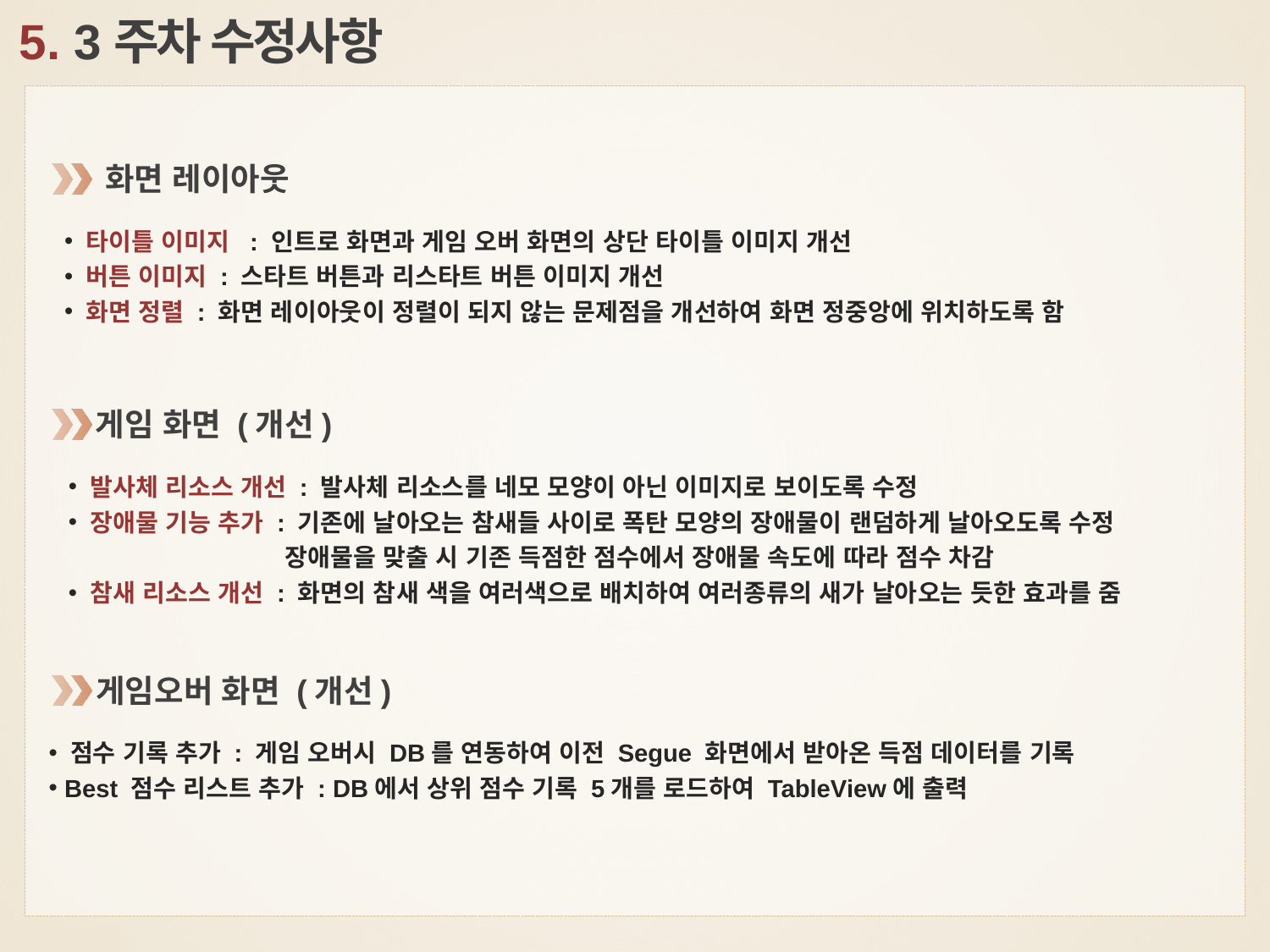

5. 3주차 수정사항

화면 레이아웃

 타이틀 이미지  : 인트로 화면과 게임 오버 화면의 상단 타이틀 이미지 개선
 버튼 이미지 : 스타트 버튼과 리스타트 버튼 이미지 개선
 화면 정렬 : 화면 레이아웃이 정렬이 되지 않는 문제점을 개선하여 화면 정중앙에 위치하도록 함
게임 화면 (개선)

 발사체 리소스 개선 : 발사체 리소스를 네모 모양이 아닌 이미지로 보이도록 수정
 장애물 기능 추가 : 기존에 날아오는 참새들 사이로 폭탄 모양의 장애물이 랜덤하게 날아오도록 수정
	            장애물을 맞출 시 기존 득점한 점수에서 장애물 속도에 따라 점수 차감
 참새 리소스 개선 : 화면의 참새 색을 여러색으로 배치하여 여러종류의 새가 날아오는 듯한 효과를 줌
게임오버 화면 (개선)

 점수 기록 추가 : 게임 오버시 DB를 연동하여 이전 Segue 화면에서 받아온 득점 데이터를 기록
 Best 점수 리스트 추가 : DB에서 상위 점수 기록 5개를 로드하여 TableView에 출력